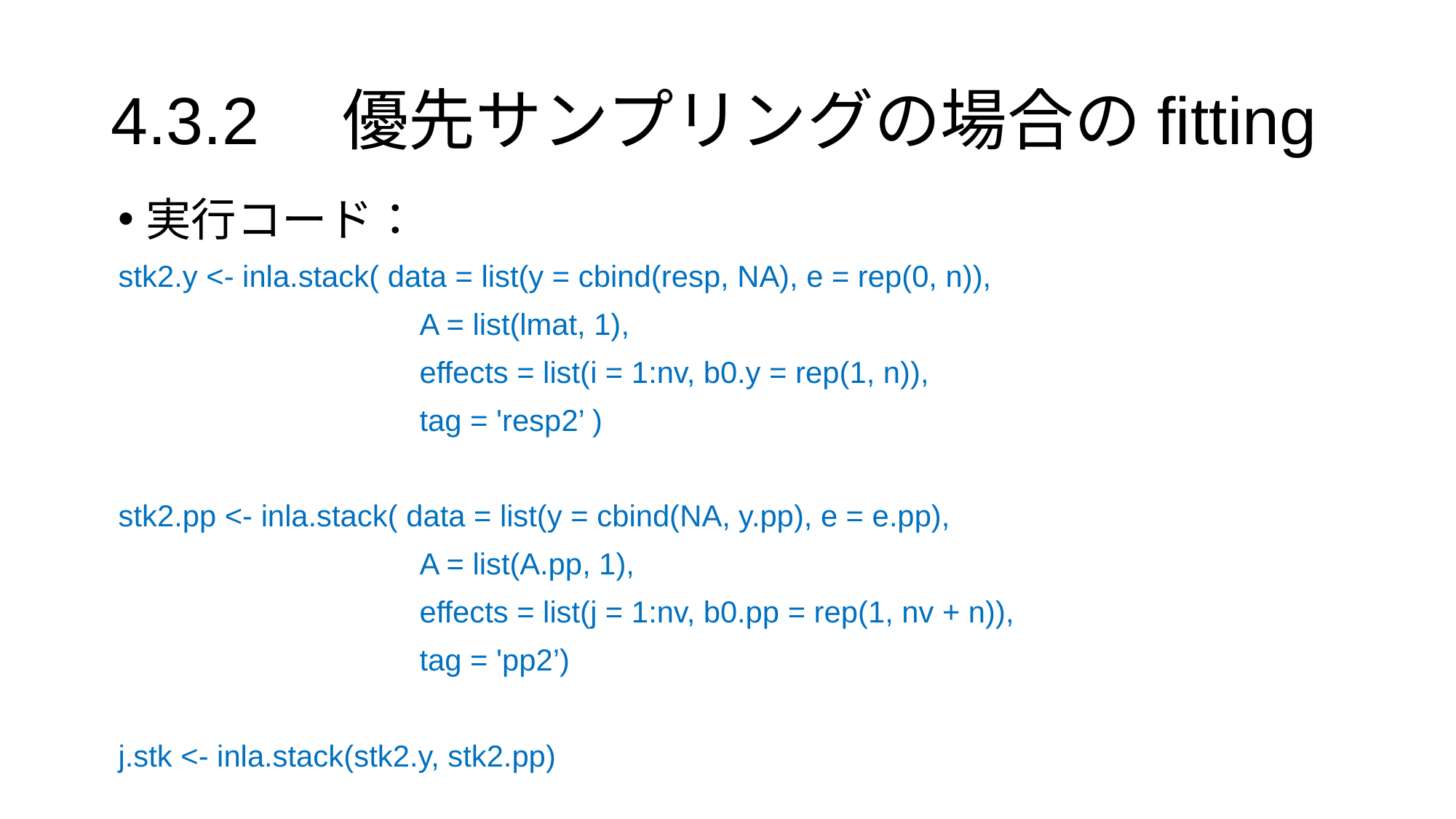

# 4.3.2　優先サンプリングの場合のfitting
実行コード：
stk2.y <- inla.stack( data = list(y = cbind(resp, NA), e = rep(0, n)),
                                    A = list(lmat, 1),
                                    effects = list(i = 1:nv, b0.y = rep(1, n)),
                                    tag = 'resp2’ )

stk2.pp <- inla.stack( data = list(y = cbind(NA, y.pp), e = e.pp),
                                    A = list(A.pp, 1),
                                    effects = list(j = 1:nv, b0.pp = rep(1, nv + n)),
                                    tag = 'pp2’)

j.stk <- inla.stack(stk2.y, stk2.pp)